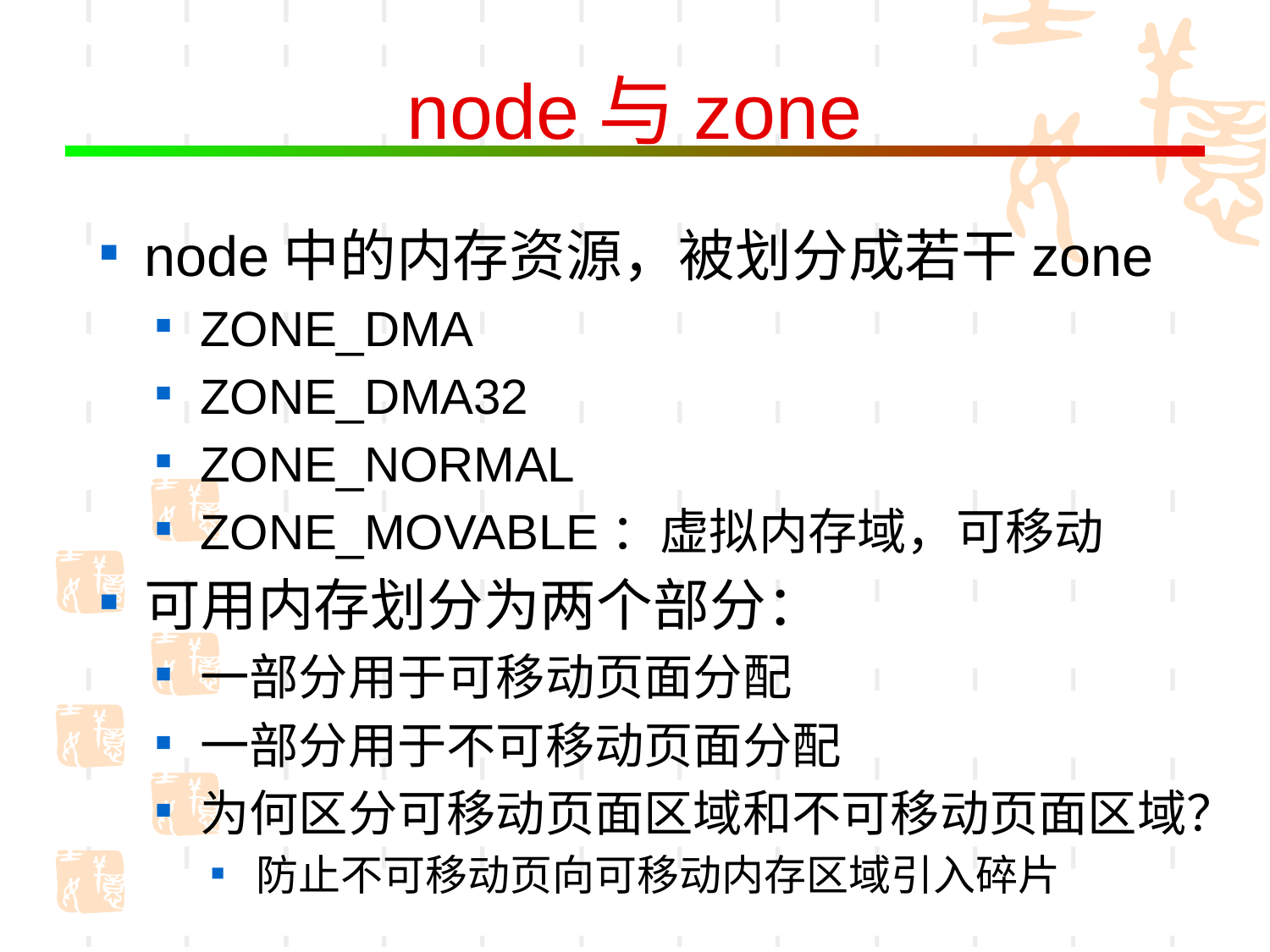

# node与zone
node中的内存资源，被划分成若干zone
ZONE_DMA
ZONE_DMA32
ZONE_NORMAL
ZONE_MOVABLE：虚拟内存域，可移动
可用内存划分为两个部分：
一部分用于可移动页面分配
一部分用于不可移动页面分配
为何区分可移动页面区域和不可移动页面区域？
防止不可移动页向可移动内存区域引入碎片